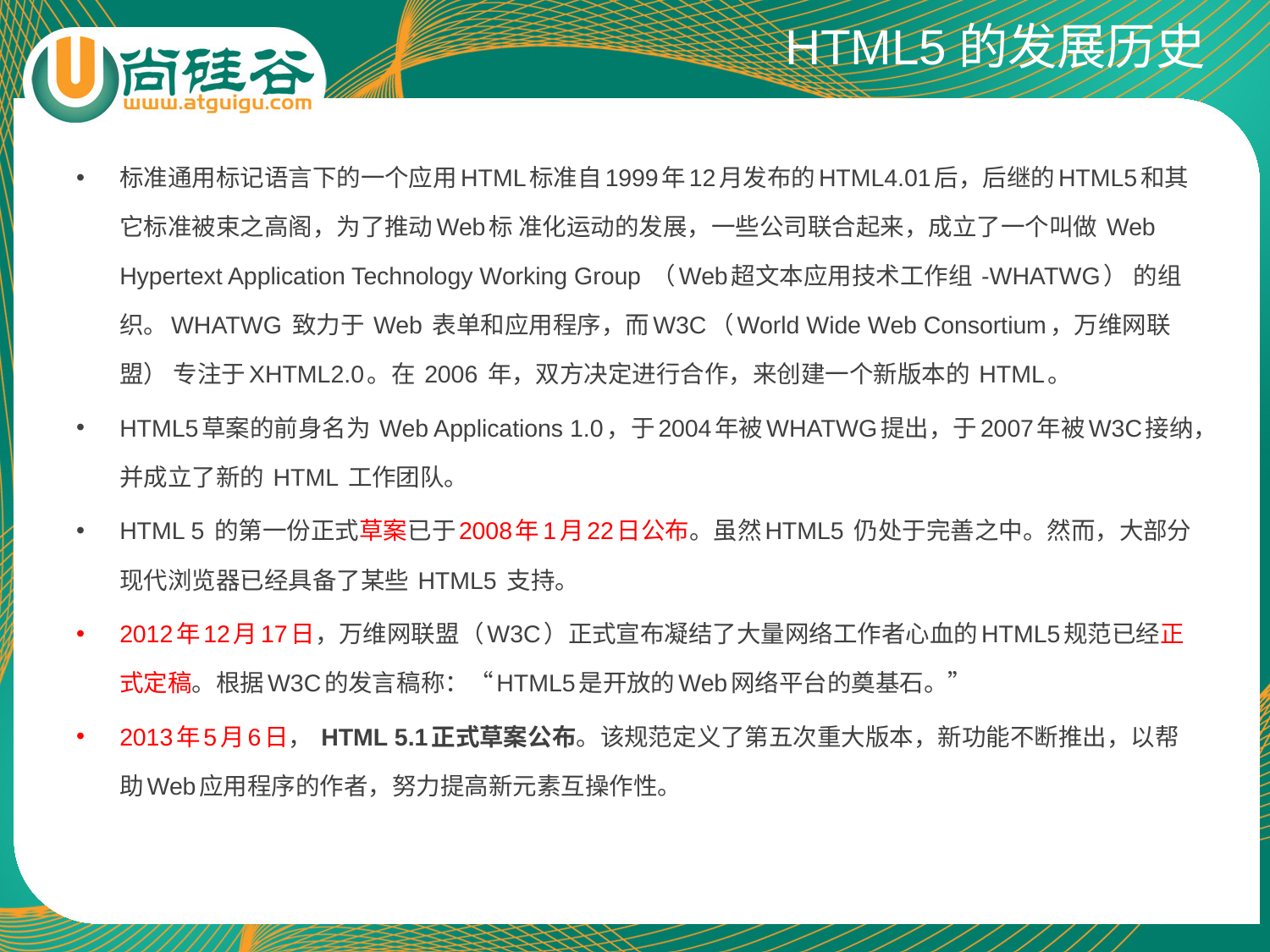

# HTML5的发展历史
标准通用标记语言下的一个应用HTML标准自1999年12月发布的HTML4.01后，后继的HTML5和其它标准被束之高阁，为了推动Web标 准化运动的发展，一些公司联合起来，成立了一个叫做 Web Hypertext Application Technology Working Group （Web超文本应用技术工作组 -WHATWG） 的组织。WHATWG 致力于 Web 表单和应用程序，而W3C（World Wide Web Consortium，万维网联盟） 专注于XHTML2.0。在 2006 年，双方决定进行合作，来创建一个新版本的 HTML。
HTML5草案的前身名为 Web Applications 1.0，于2004年被WHATWG提出，于2007年被W3C接纳，并成立了新的 HTML 工作团队。
HTML 5 的第一份正式草案已于2008年1月22日公布。虽然HTML5 仍处于完善之中。然而，大部分现代浏览器已经具备了某些 HTML5 支持。
2012年12月17日，万维网联盟（W3C）正式宣布凝结了大量网络工作者心血的HTML5规范已经正式定稿。根据W3C的发言稿称：“HTML5是开放的Web网络平台的奠基石。”
2013年5月6日， HTML 5.1正式草案公布。该规范定义了第五次重大版本，新功能不断推出，以帮助Web应用程序的作者，努力提高新元素互操作性。